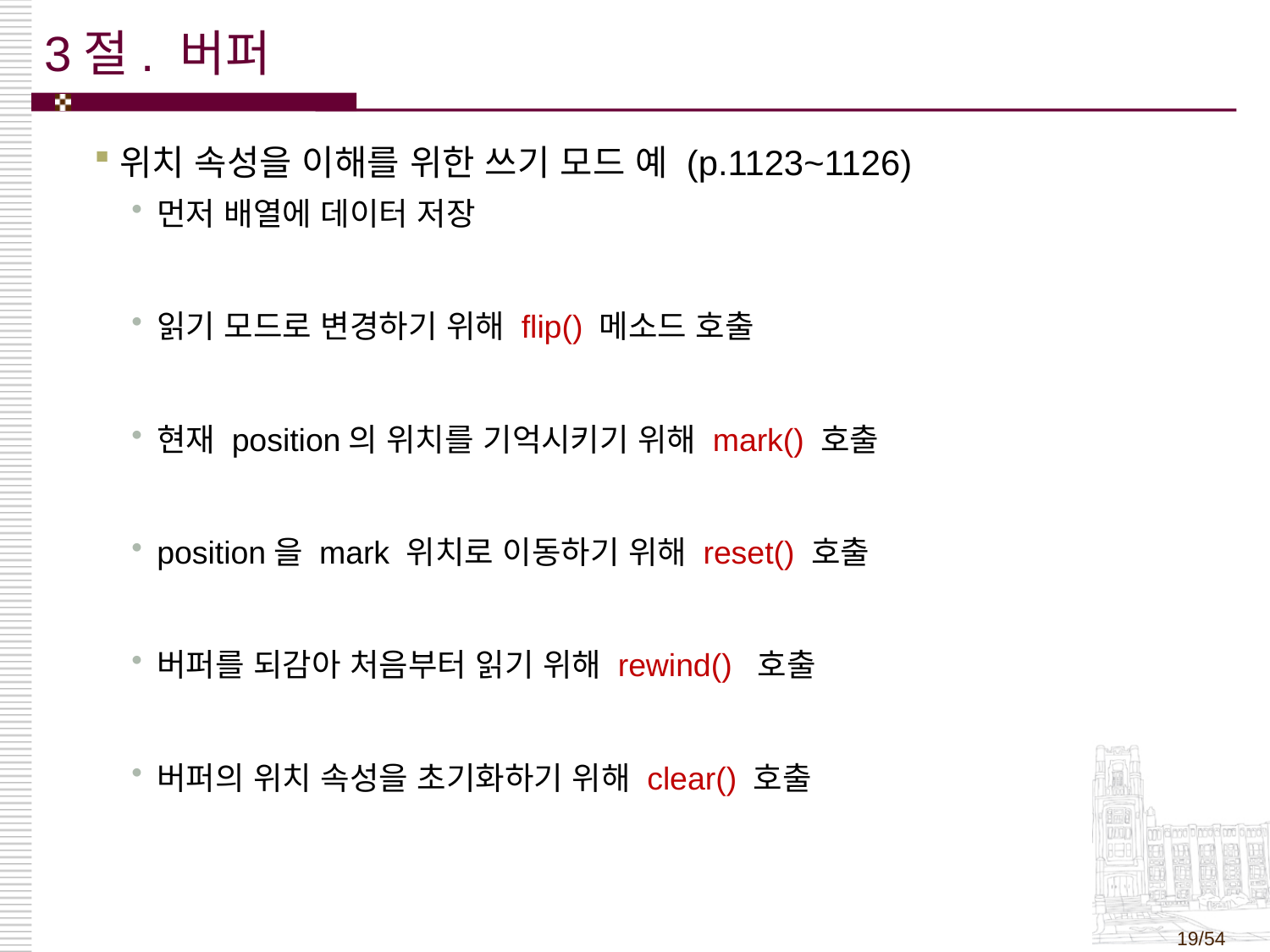

# 3절. 버퍼
위치 속성을 이해를 위한 쓰기 모드 예 (p.1123~1126)
먼저 배열에 데이터 저장

읽기 모드로 변경하기 위해 flip() 메소드 호출

현재 position의 위치를 기억시키기 위해 mark() 호출

position을 mark 위치로 이동하기 위해 reset() 호출

버퍼를 되감아 처음부터 읽기 위해 rewind()  호출

버퍼의 위치 속성을 초기화하기 위해 clear() 호출